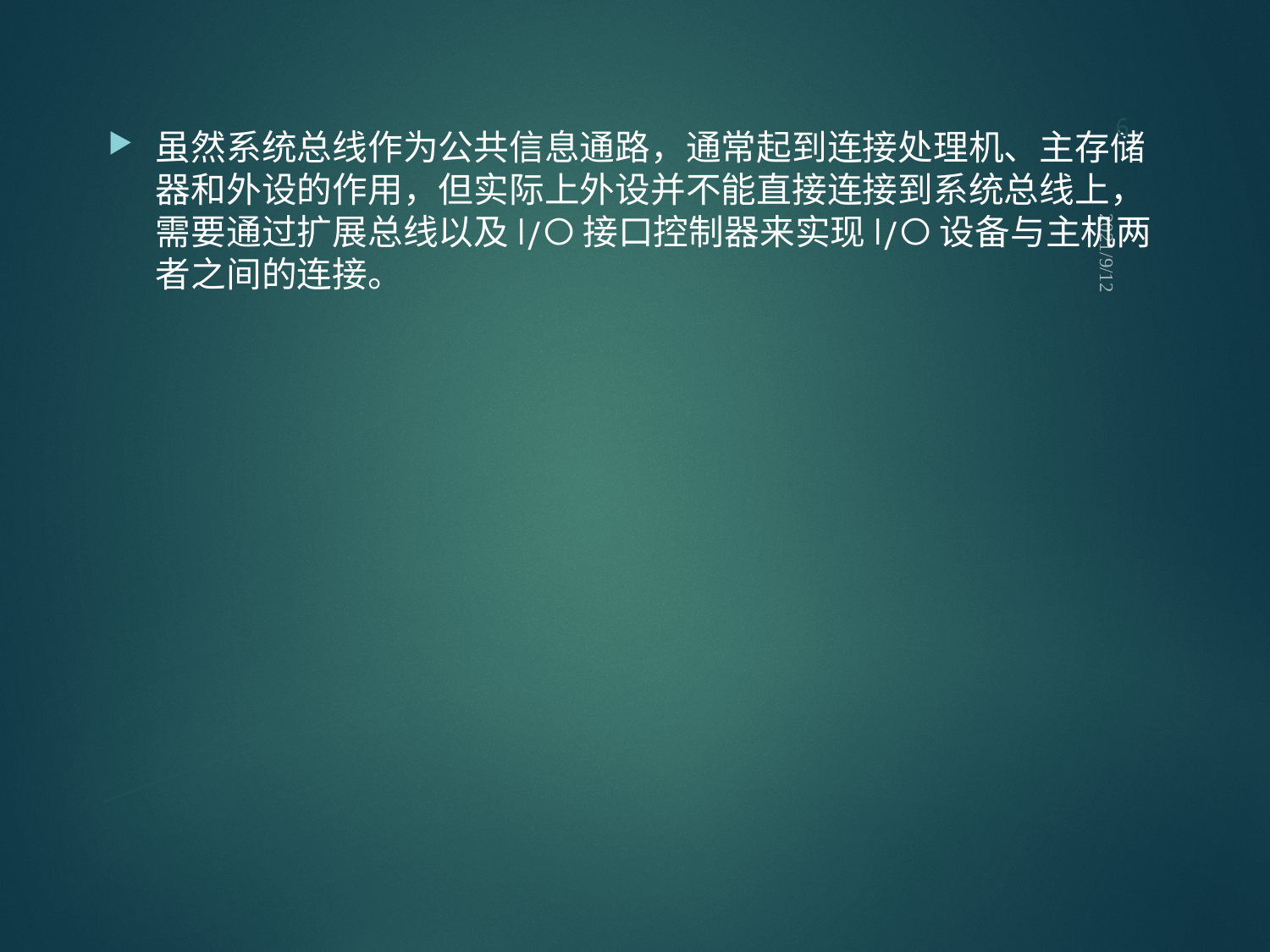

6
虽然系统总线作为公共信息通路，通常起到连接处理机、主存储器和外设的作用，但实际上外设并不能直接连接到系统总线上，需要通过扩展总线以及I/O接口控制器来实现I/O设备与主机两者之间的连接。
2021/9/12